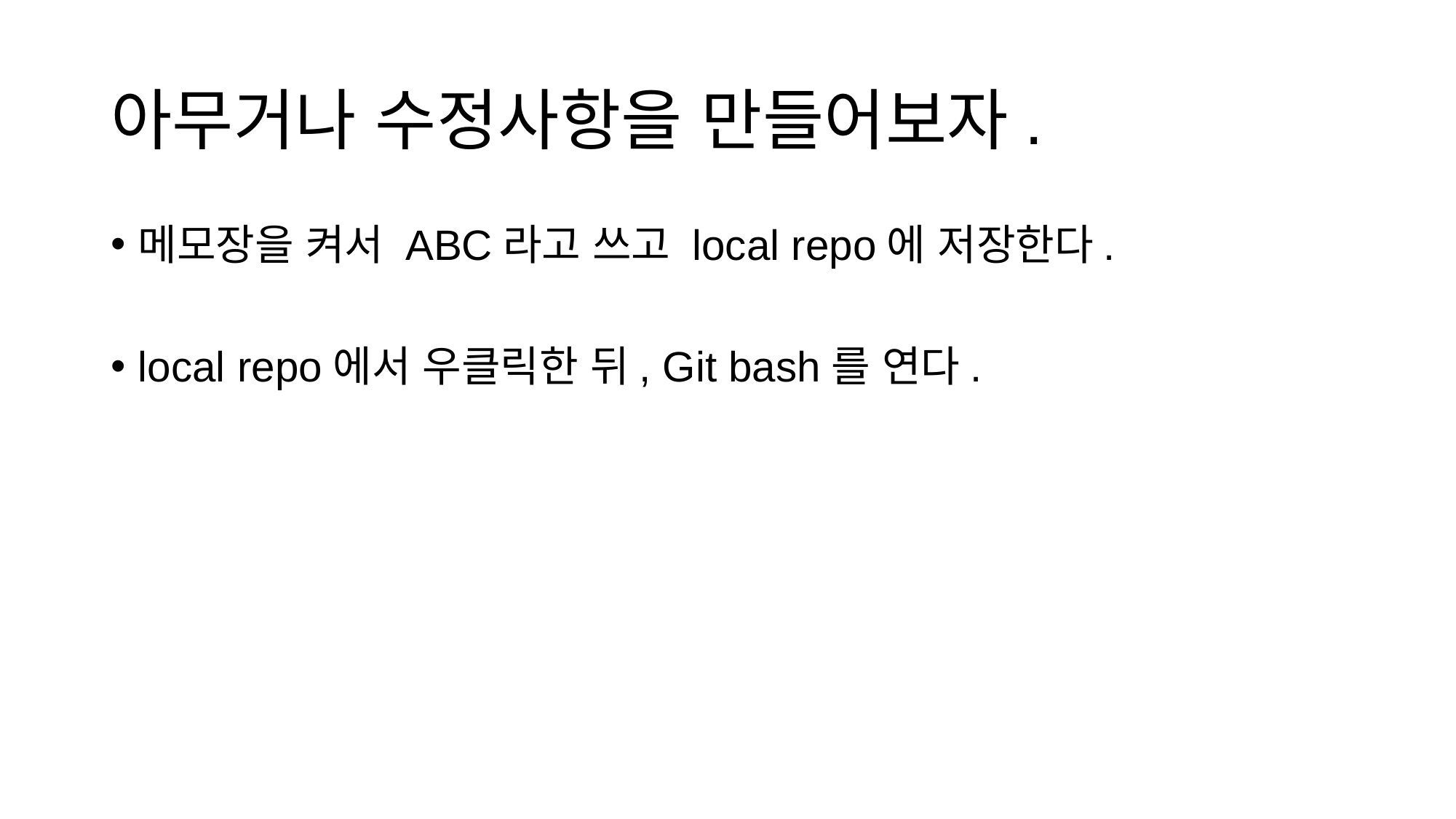

# 아무거나 수정사항을 만들어보자.
메모장을 켜서 ABC라고 쓰고 local repo에 저장한다.

local repo에서 우클릭한 뒤, Git bash를 연다.